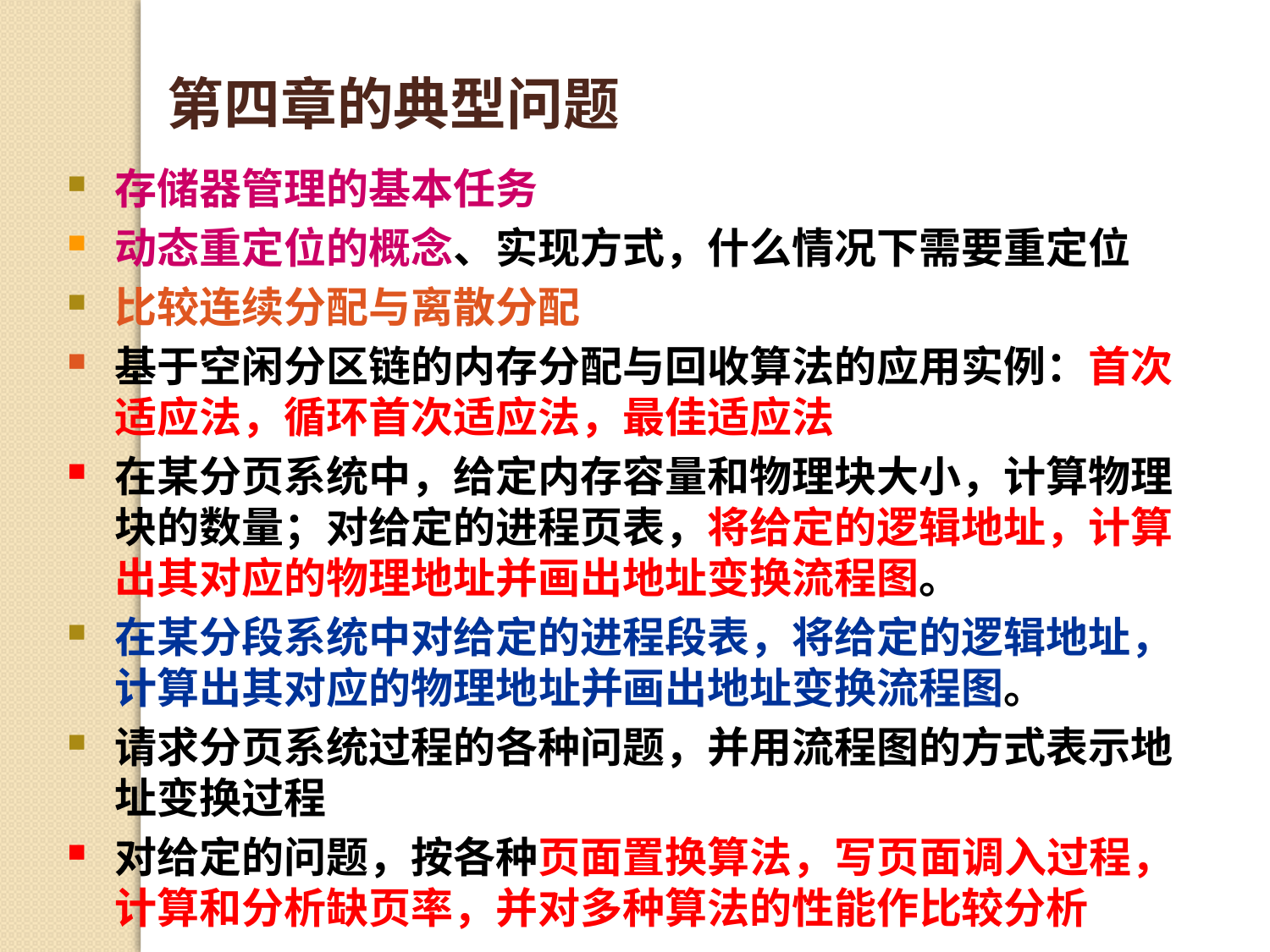

第四章的典型问题
存储器管理的基本任务
动态重定位的概念、实现方式，什么情况下需要重定位
比较连续分配与离散分配
基于空闲分区链的内存分配与回收算法的应用实例：首次适应法，循环首次适应法，最佳适应法
在某分页系统中，给定内存容量和物理块大小，计算物理块的数量；对给定的进程页表，将给定的逻辑地址，计算出其对应的物理地址并画出地址变换流程图。
在某分段系统中对给定的进程段表，将给定的逻辑地址，计算出其对应的物理地址并画出地址变换流程图。
请求分页系统过程的各种问题，并用流程图的方式表示地址变换过程
对给定的问题，按各种页面置换算法，写页面调入过程，计算和分析缺页率，并对多种算法的性能作比较分析